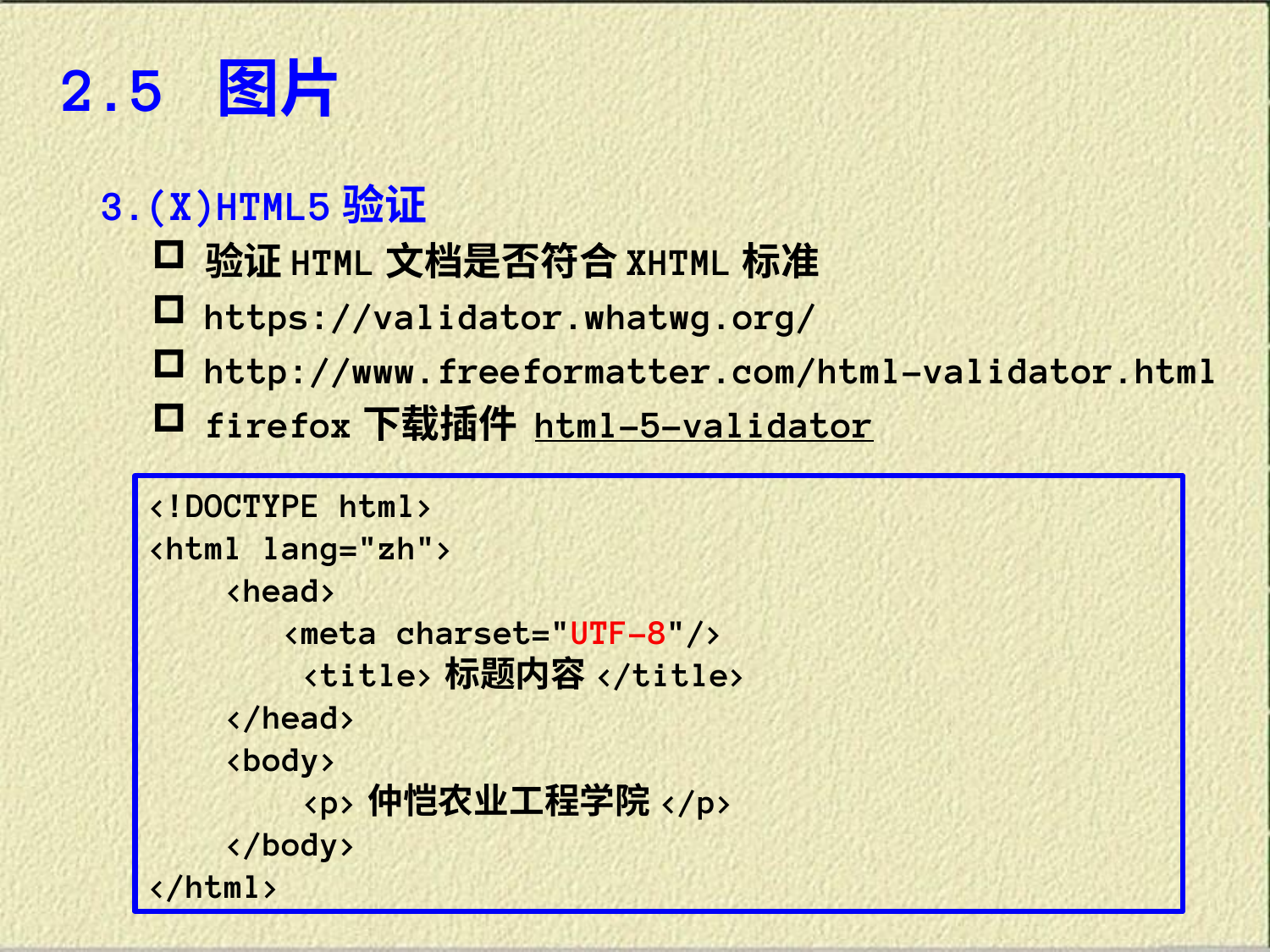

2.5 图片
3.(X)HTML5验证
验证HTML文档是否符合XHTML标准
https://validator.whatwg.org/
http://www.freeformatter.com/html-validator.html
firefox下载插件 html-5-validator

<!DOCTYPE html>
<html lang="zh">
    <head>
       <meta charset="UTF-8"/>
        <title>标题内容</title>
    </head>
    <body>
        <p>仲恺农业工程学院</p>
    </body>
</html>